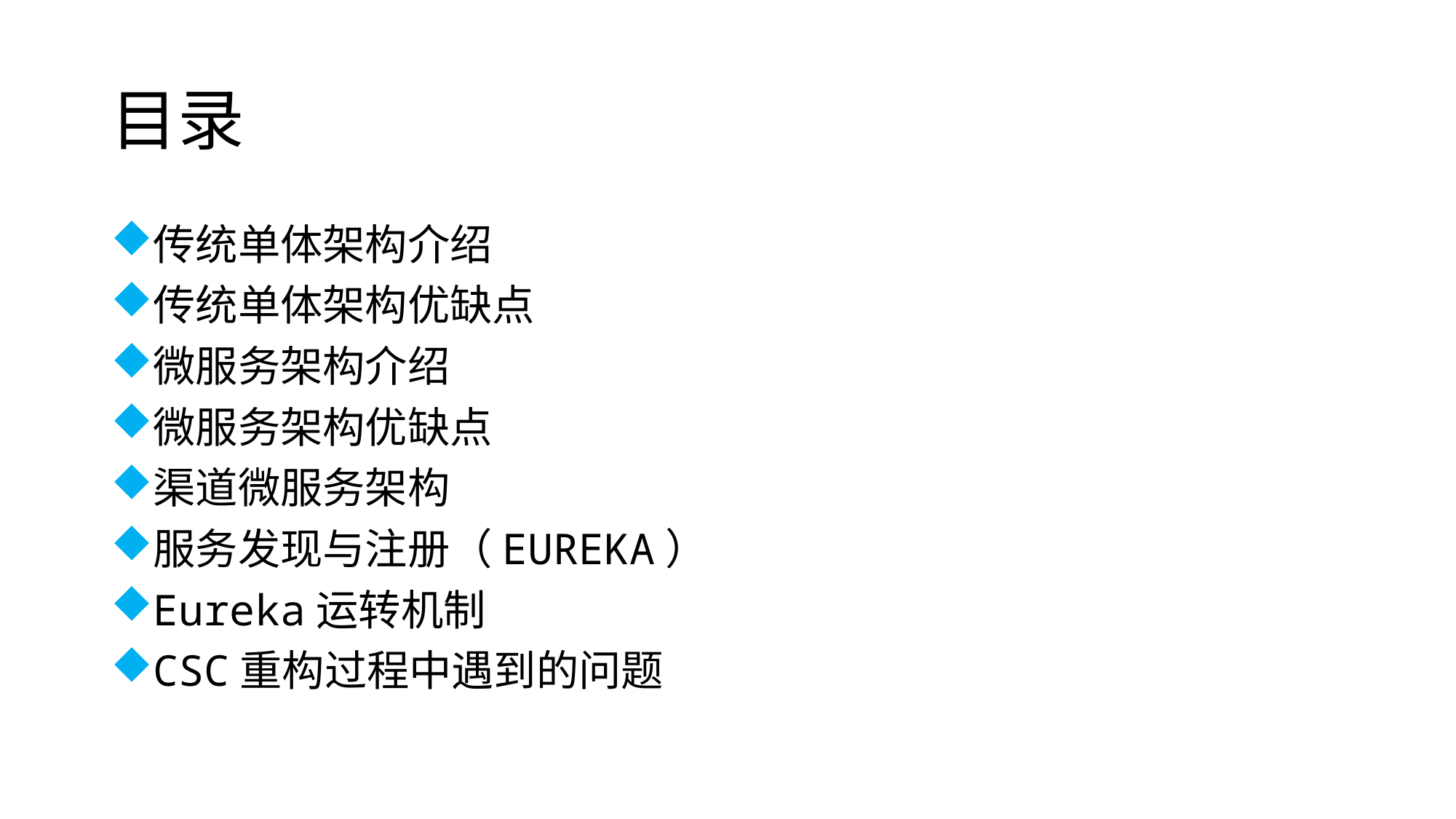

# 目录
传统单体架构介绍
传统单体架构优缺点
微服务架构介绍
微服务架构优缺点
渠道微服务架构
服务发现与注册（EUREKA）
Eureka运转机制
CSC重构过程中遇到的问题